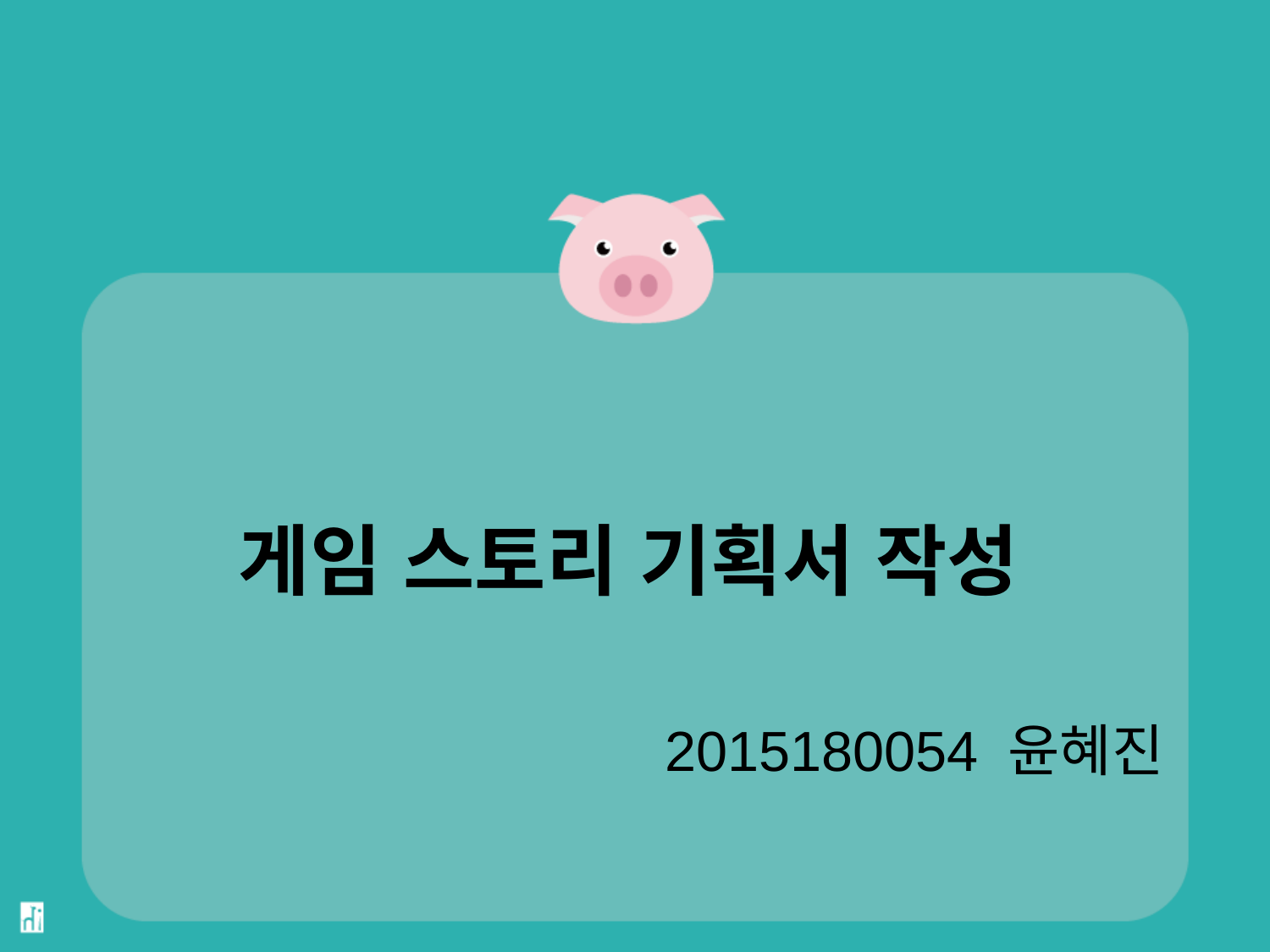

# 게임 스토리 기획서 작성
2015180054 윤혜진